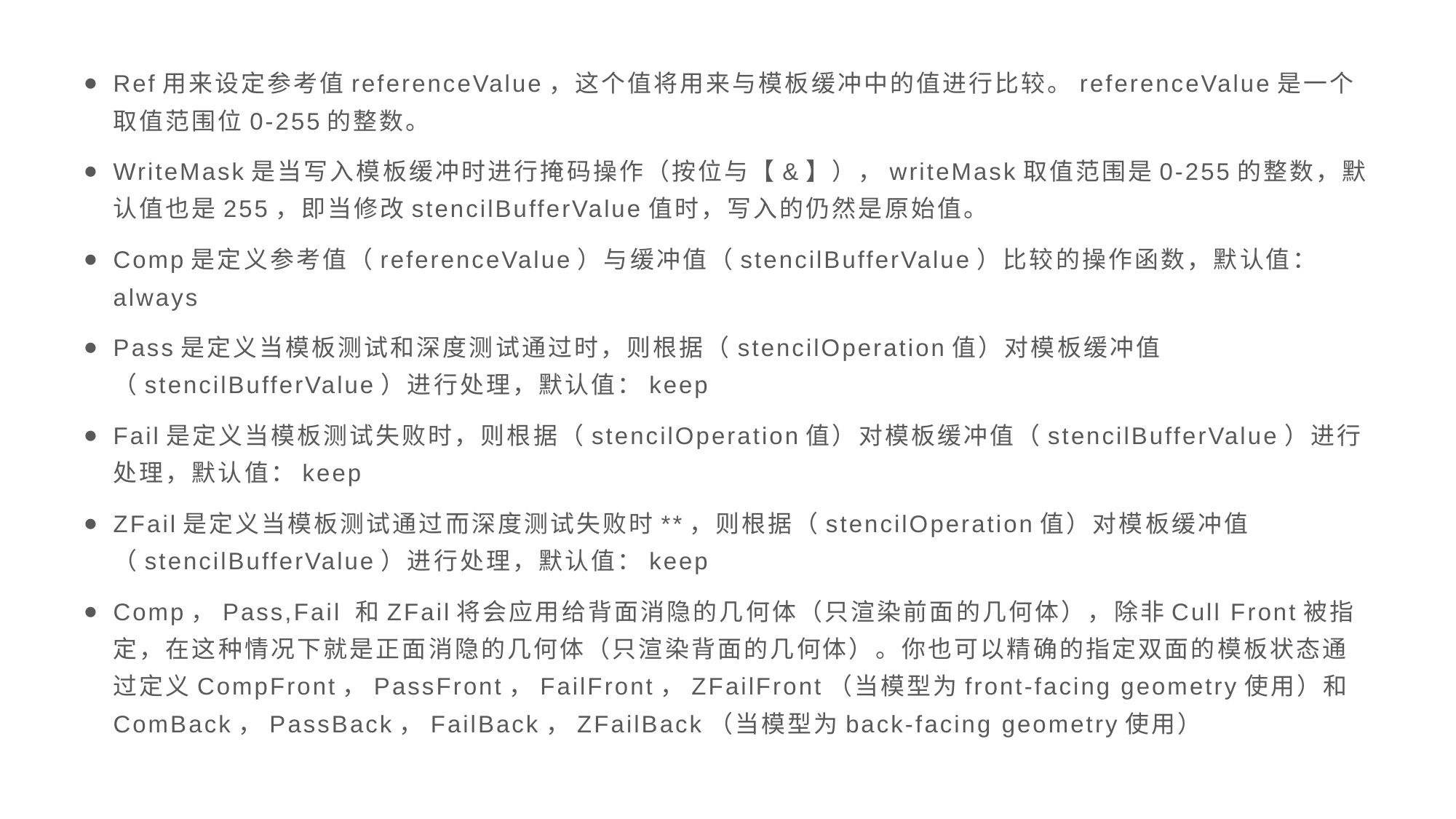

Ref用来设定参考值referenceValue，这个值将用来与模板缓冲中的值进行比较。referenceValue是一个取值范围位0-255的整数。
WriteMask是当写入模板缓冲时进行掩码操作（按位与【&】），writeMask取值范围是0-255的整数，默认值也是255，即当修改stencilBufferValue值时，写入的仍然是原始值。
Comp是定义参考值（referenceValue）与缓冲值（stencilBufferValue）比较的操作函数，默认值：always
Pass是定义当模板测试和深度测试通过时，则根据（stencilOperation值）对模板缓冲值（stencilBufferValue）进行处理，默认值：keep
Fail是定义当模板测试失败时，则根据（stencilOperation值）对模板缓冲值（stencilBufferValue）进行处理，默认值：keep
ZFail是定义当模板测试通过而深度测试失败时**，则根据（stencilOperation值）对模板缓冲值（stencilBufferValue）进行处理，默认值：keep
Comp，Pass,Fail 和ZFail将会应用给背面消隐的几何体（只渲染前面的几何体），除非Cull Front被指定，在这种情况下就是正面消隐的几何体（只渲染背面的几何体）。你也可以精确的指定双面的模板状态通过定义CompFront，PassFront，FailFront，ZFailFront（当模型为front-facing geometry使用）和ComBack，PassBack，FailBack，ZFailBack（当模型为back-facing geometry使用）